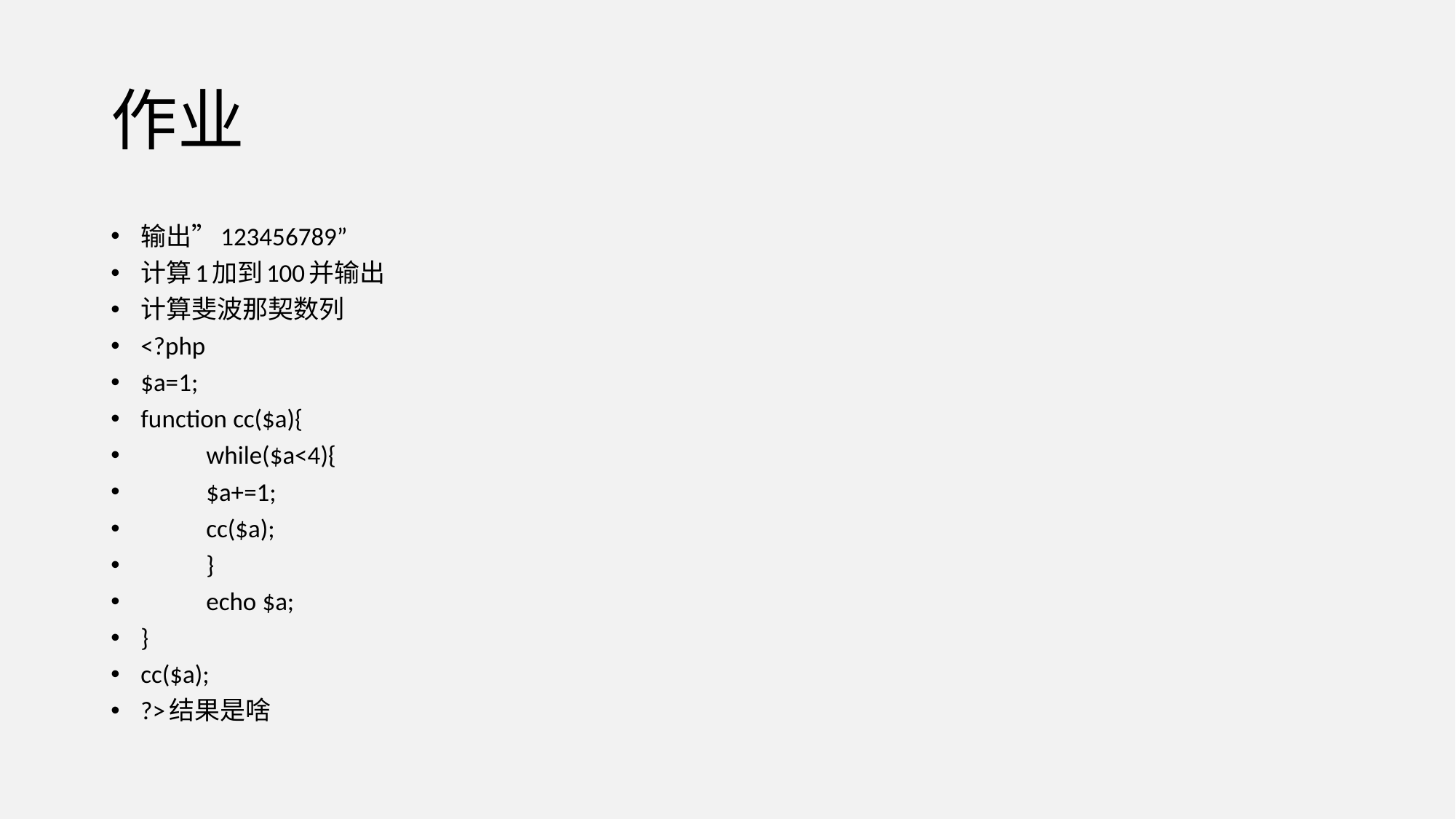

# 作业
输出”123456789”
计算1加到100并输出
计算斐波那契数列
<?php
$a=1;
function cc($a){
	while($a<4){
		$a+=1;
		cc($a);
	}
	echo $a;
}
cc($a);
?>结果是啥